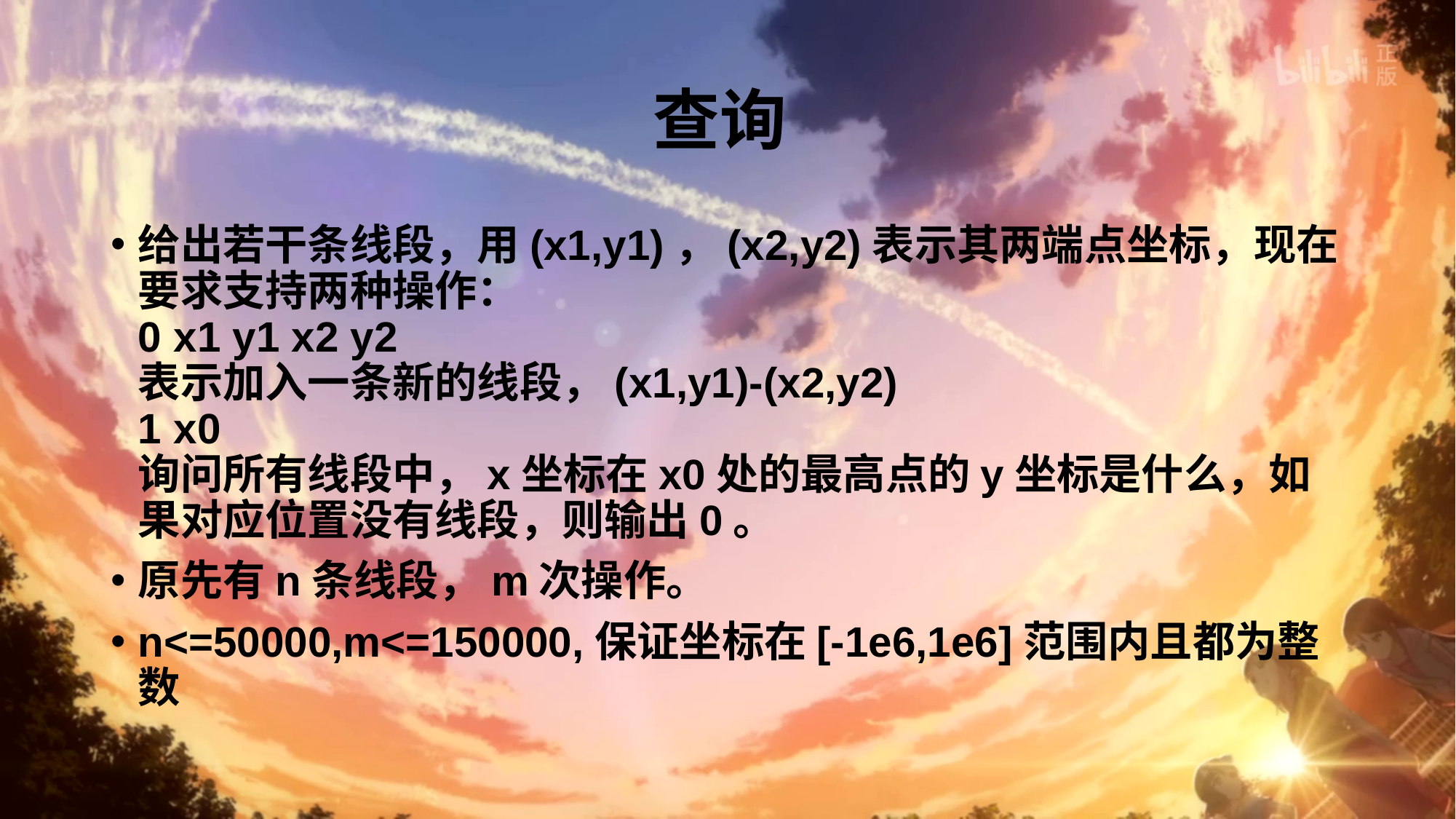

# 查询
给出若干条线段，用(x1,y1)，(x2,y2)表示其两端点坐标，现在要求支持两种操作：
0 x1 y1 x2 y2
表示加入一条新的线段，(x1,y1)-(x2,y2)
1 x0
询问所有线段中，x坐标在x0处的最高点的y坐标是什么，如果对应位置没有线段，则输出0。
原先有n条线段，m次操作。
n<=50000,m<=150000,保证坐标在[-1e6,1e6]范围内且都为整数